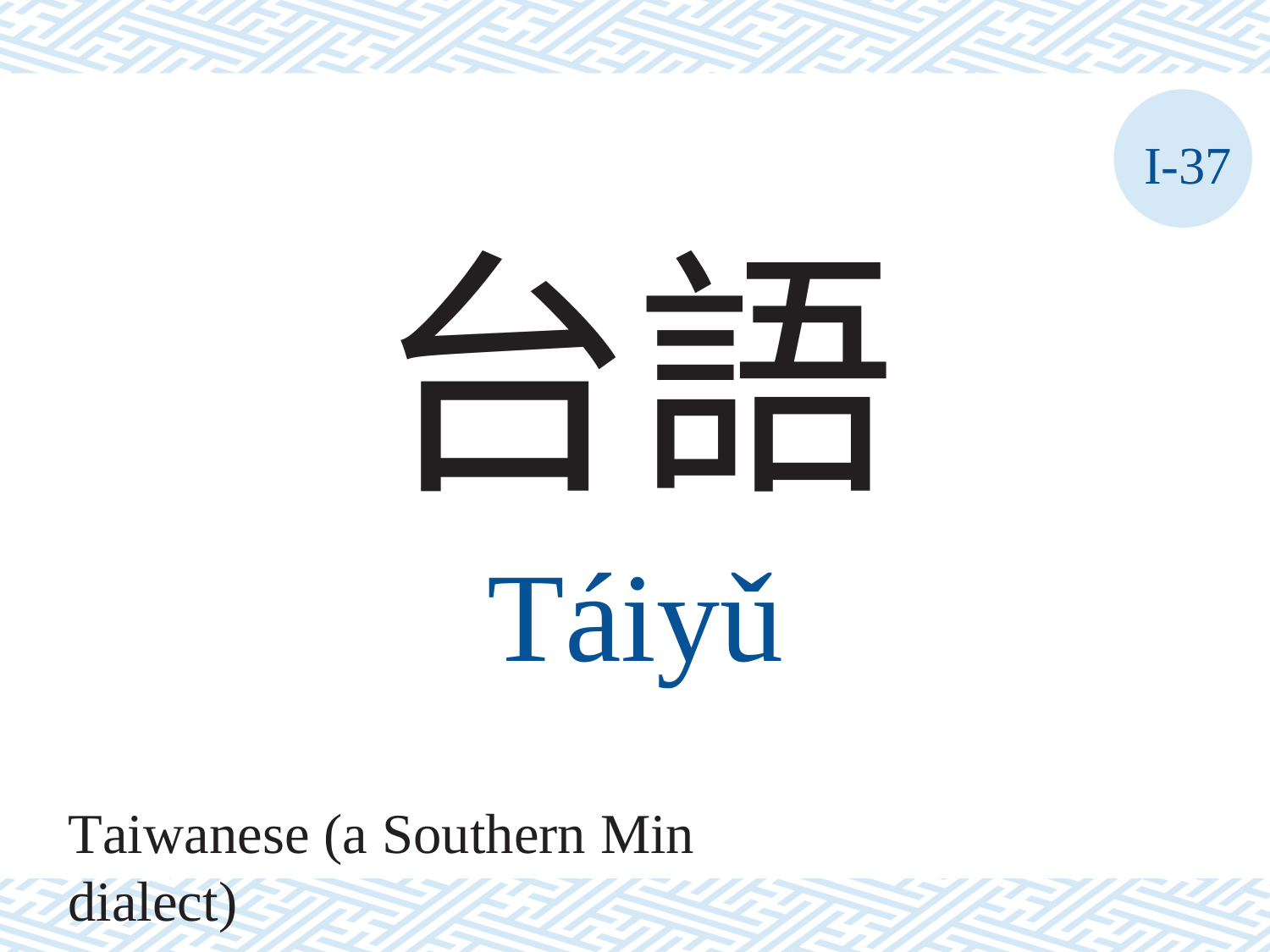

I-37
台語
Táiyǔ
Taiwanese (a Southern Min dialect)